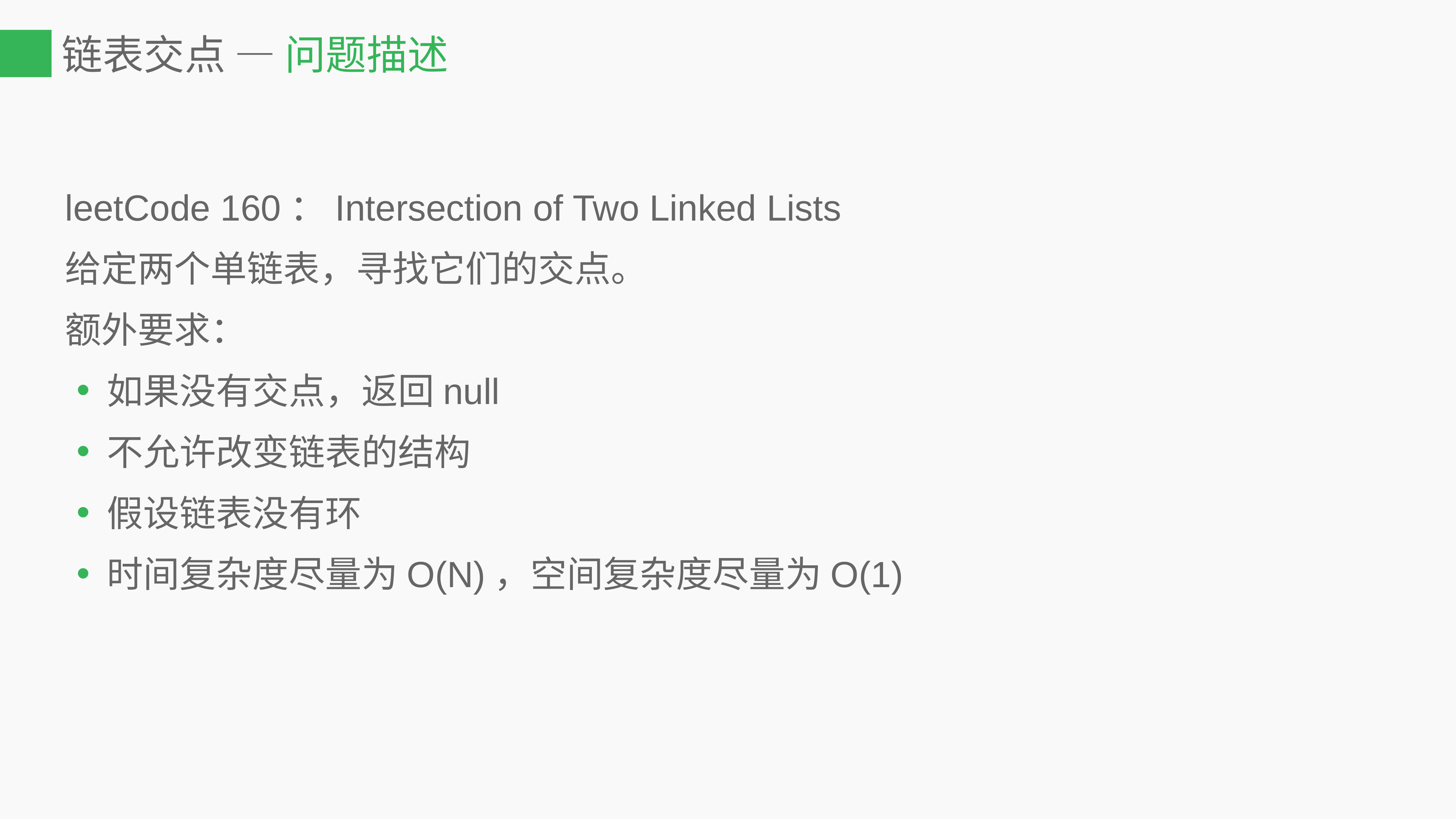

# 链表交点 — 问题描述
leetCode 160：Intersection of Two Linked Lists
给定两个单链表，寻找它们的交点。
额外要求：
如果没有交点，返回null
不允许改变链表的结构
假设链表没有环
时间复杂度尽量为O(N)，空间复杂度尽量为O(1)